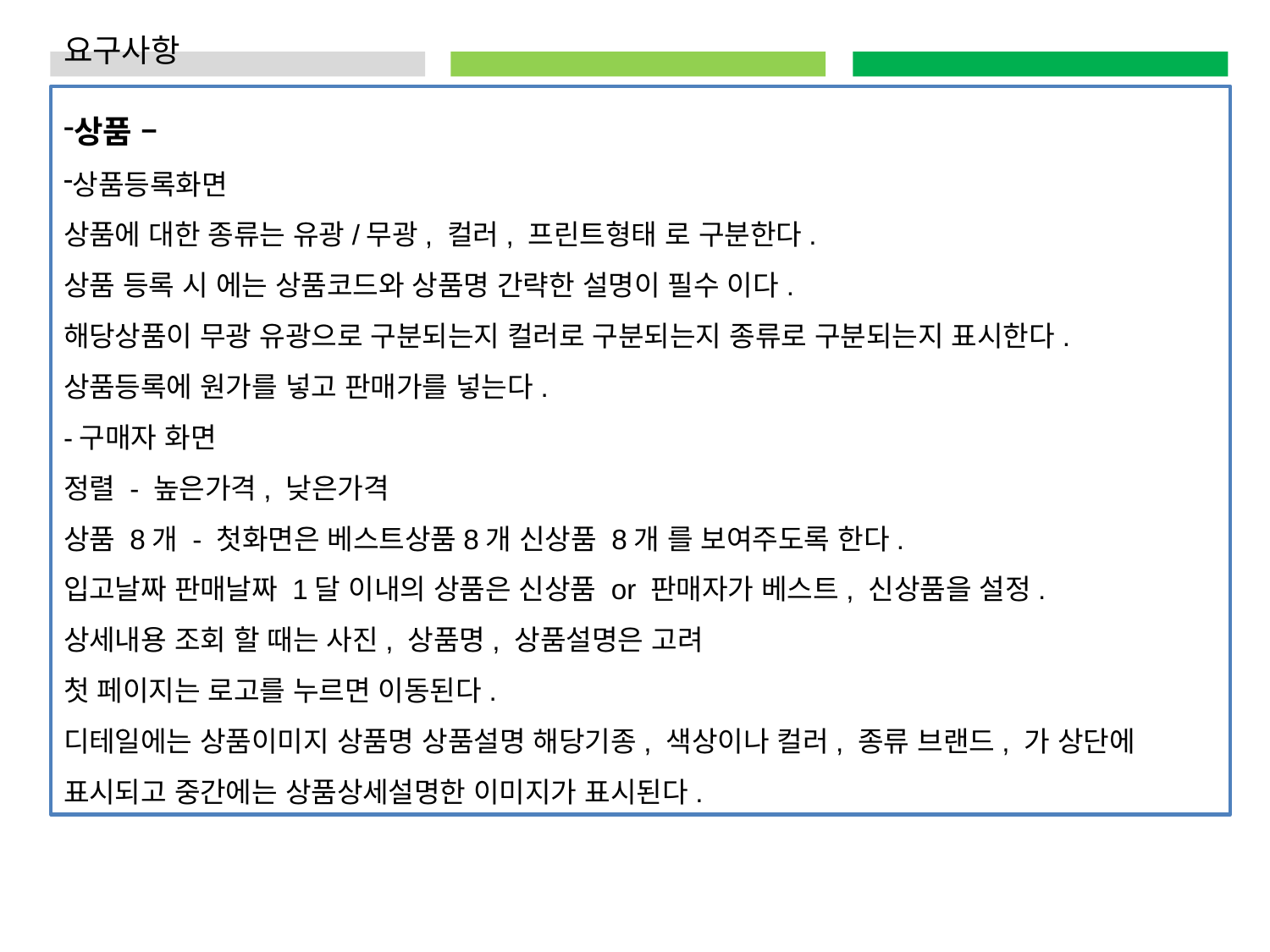

요구사항

상품 –
상품등록화면
상품에 대한 종류는 유광/무광, 컬러, 프린트형태 로 구분한다.
상품 등록 시 에는 상품코드와 상품명 간략한 설명이 필수 이다.
해당상품이 무광 유광으로 구분되는지 컬러로 구분되는지 종류로 구분되는지 표시한다.
상품등록에 원가를 넣고 판매가를 넣는다.
-구매자 화면
정렬 - 높은가격, 낮은가격
상품 8개 - 첫화면은 베스트상품8개 신상품 8개 를 보여주도록 한다.
입고날짜 판매날짜 1달 이내의 상품은 신상품 or 판매자가 베스트, 신상품을 설정.
상세내용 조회 할 때는 사진, 상품명, 상품설명은 고려
첫 페이지는 로고를 누르면 이동된다.
디테일에는 상품이미지 상품명 상품설명 해당기종, 색상이나 컬러, 종류 브랜드, 가 상단에 표시되고 중간에는 상품상세설명한 이미지가 표시된다.